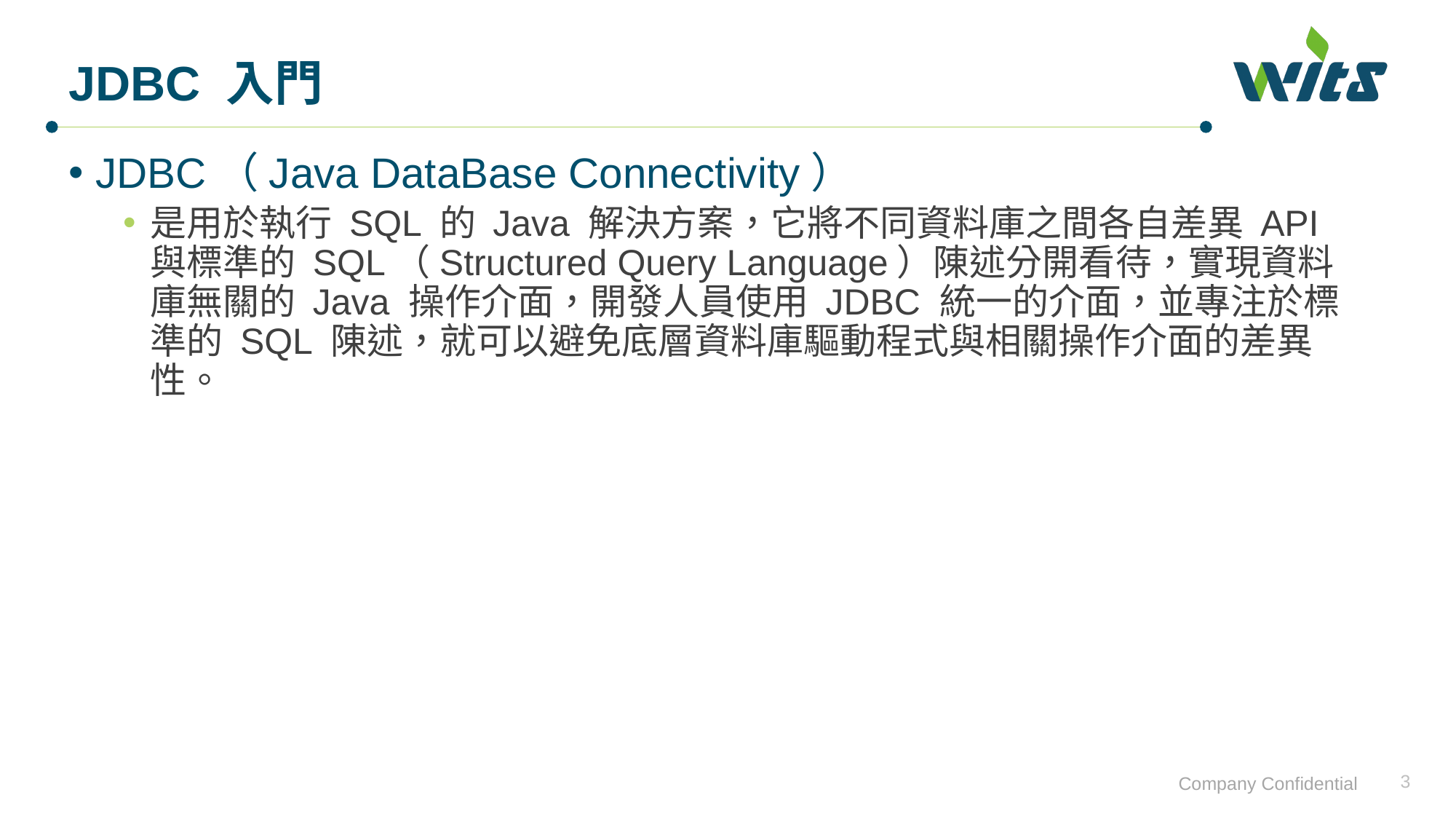

# JDBC 入門
JDBC（Java DataBase Connectivity）
是用於執行 SQL 的 Java 解決方案，它將不同資料庫之間各自差異 API 與標準的 SQL（Structured Query Language）陳述分開看待，實現資料庫無關的 Java 操作介面，開發人員使用 JDBC 統一的介面，並專注於標準的 SQL 陳述，就可以避免底層資料庫驅動程式與相關操作介面的差異性。

3